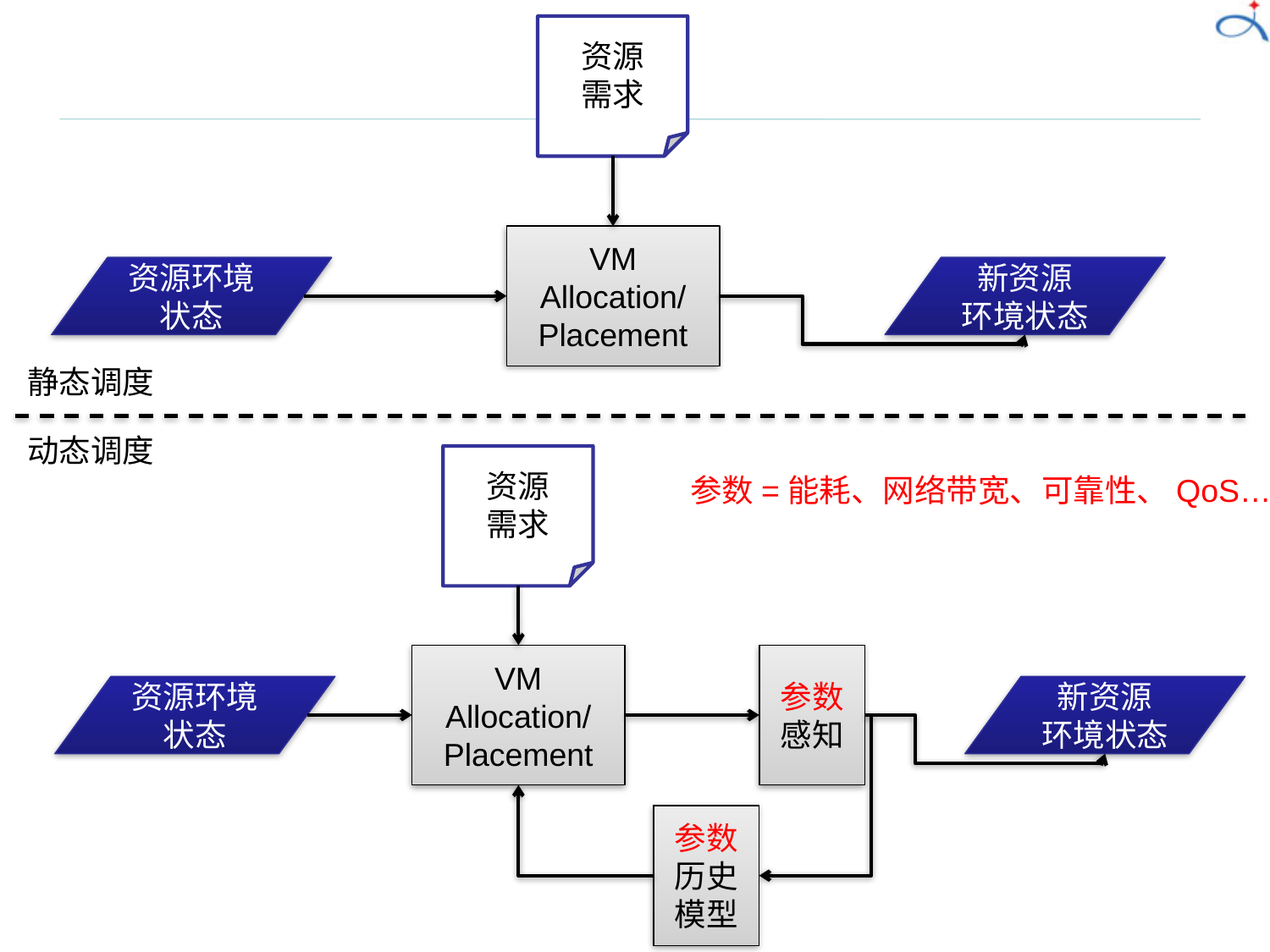

资源
需求
VM Allocation/ Placement
资源环境状态
新资源
环境状态
静态调度
动态调度
资源
需求
参数=能耗、网络带宽、可靠性、QoS…
VM Allocation/ Placement
参数感知
资源环境状态
新资源
环境状态
参数历史模型